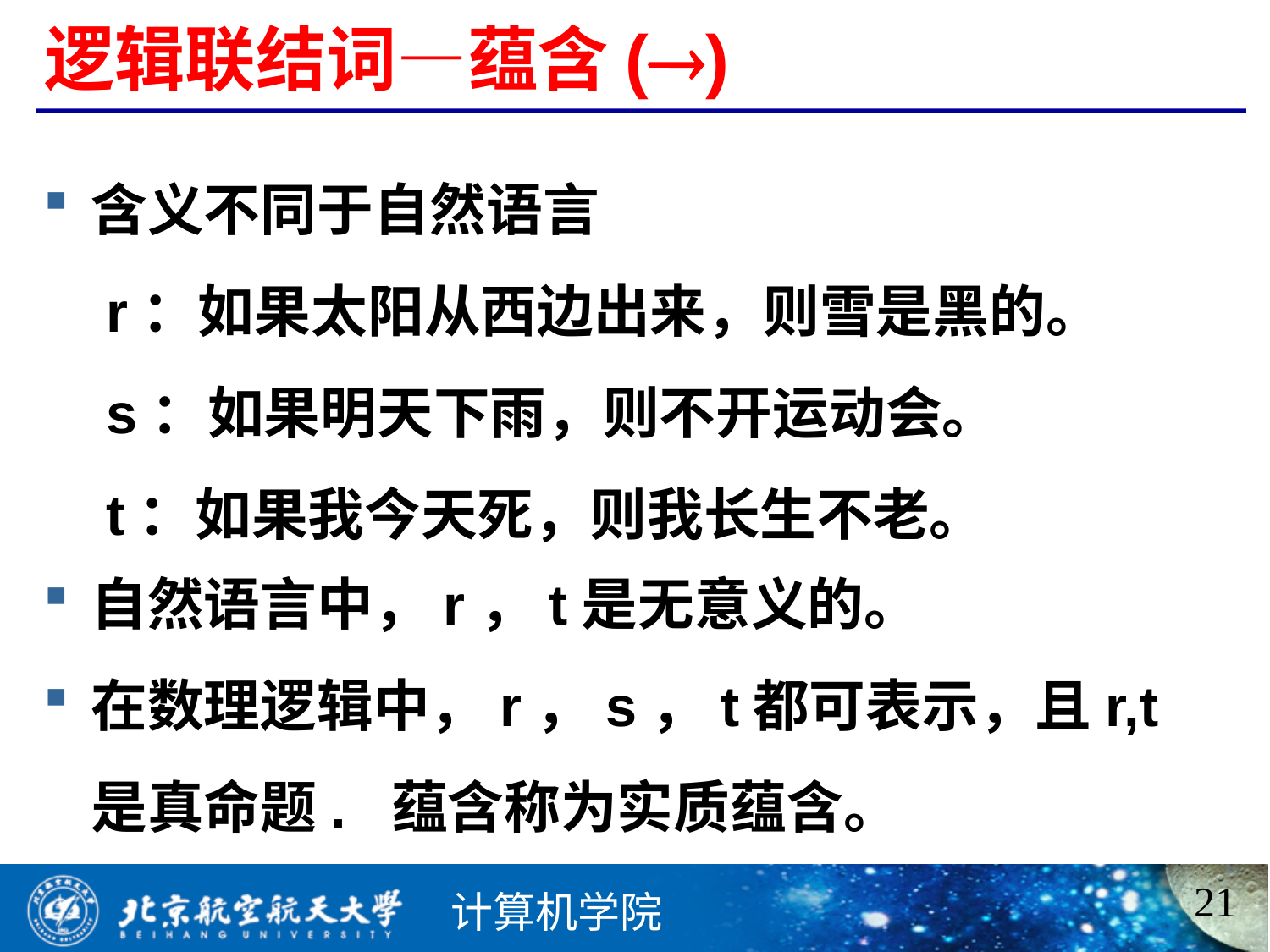

# 逻辑联结词—蕴含(→)
含义不同于自然语言
    r：如果太阳从西边出来，则雪是黑的。
    s：如果明天下雨，则不开运动会。
    t：如果我今天死，则我长生不老。
自然语言中，r，t是无意义的。
在数理逻辑中，r，s，t都可表示，且r,t是真命题.  蕴含称为实质蕴含。